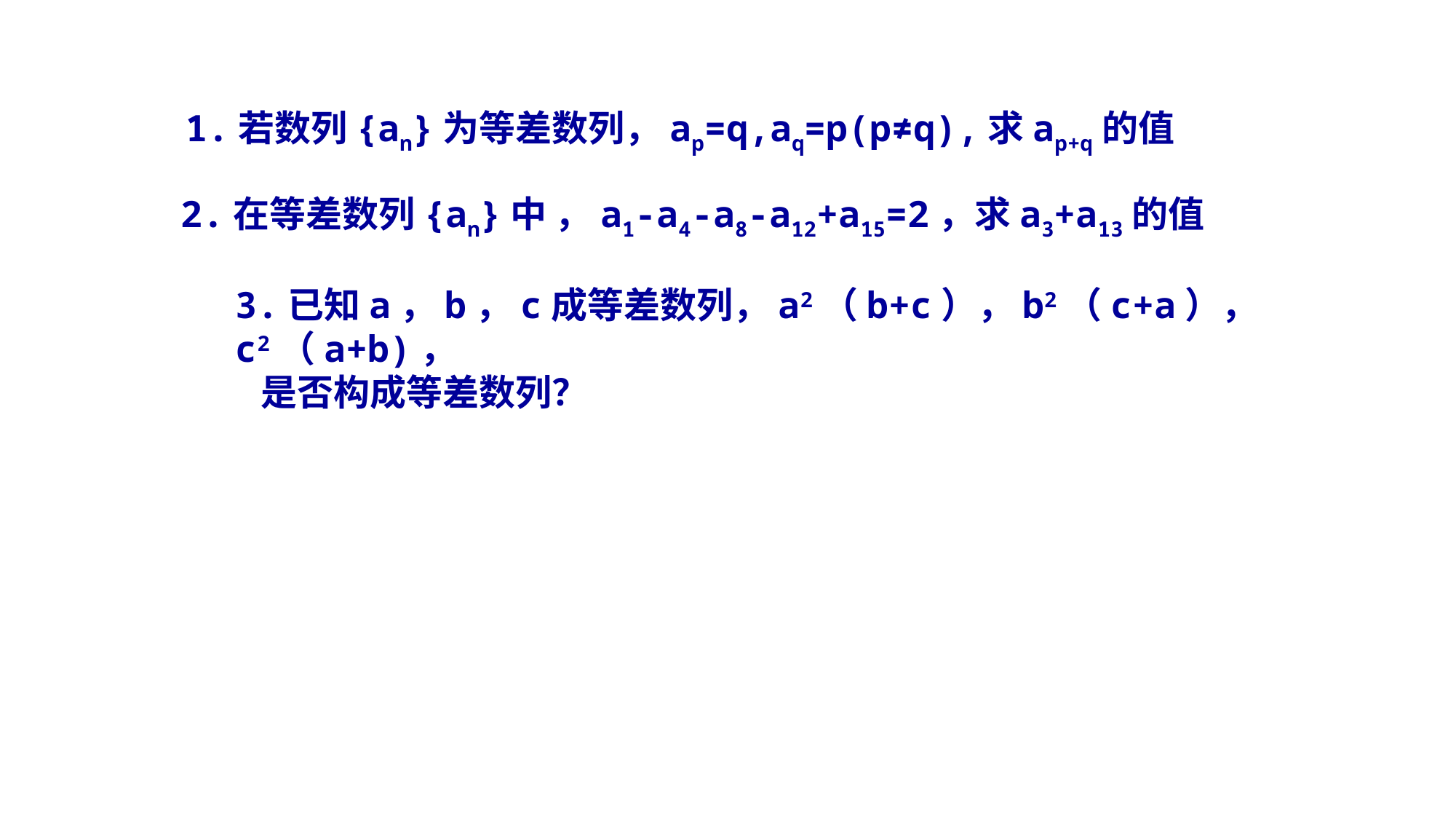

等差数列性质

1.若数列{an}为等差数列，ap=q,aq=p(p≠q),求ap+q的值
2.在等差数列{an}中 ，a1-a4-a8-a12+a15=2，求a3+a13的值
3.已知a，b，c成等差数列，a2（b+c），b2（c+a），c2（a+b)，
  是否构成等差数列？